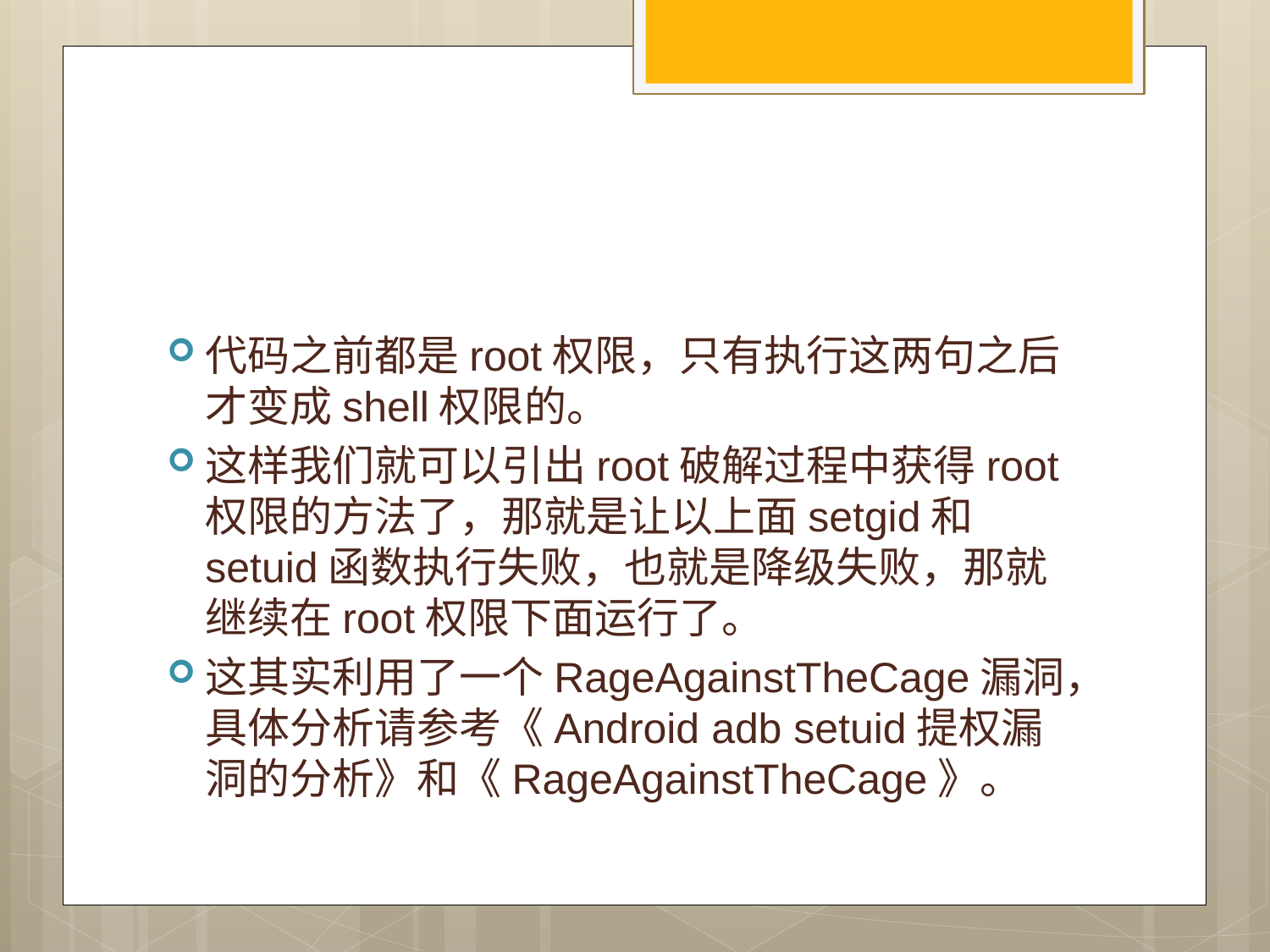

#
代码之前都是root权限，只有执行这两句之后才变成shell权限的。
这样我们就可以引出root破解过程中获得root权限的方法了，那就是让以上面setgid和setuid函数执行失败，也就是降级失败，那就继续在root权限下面运行了。
这其实利用了一个RageAgainstTheCage漏洞，具体分析请参考《Android adb setuid提权漏洞的分析》和《RageAgainstTheCage》。